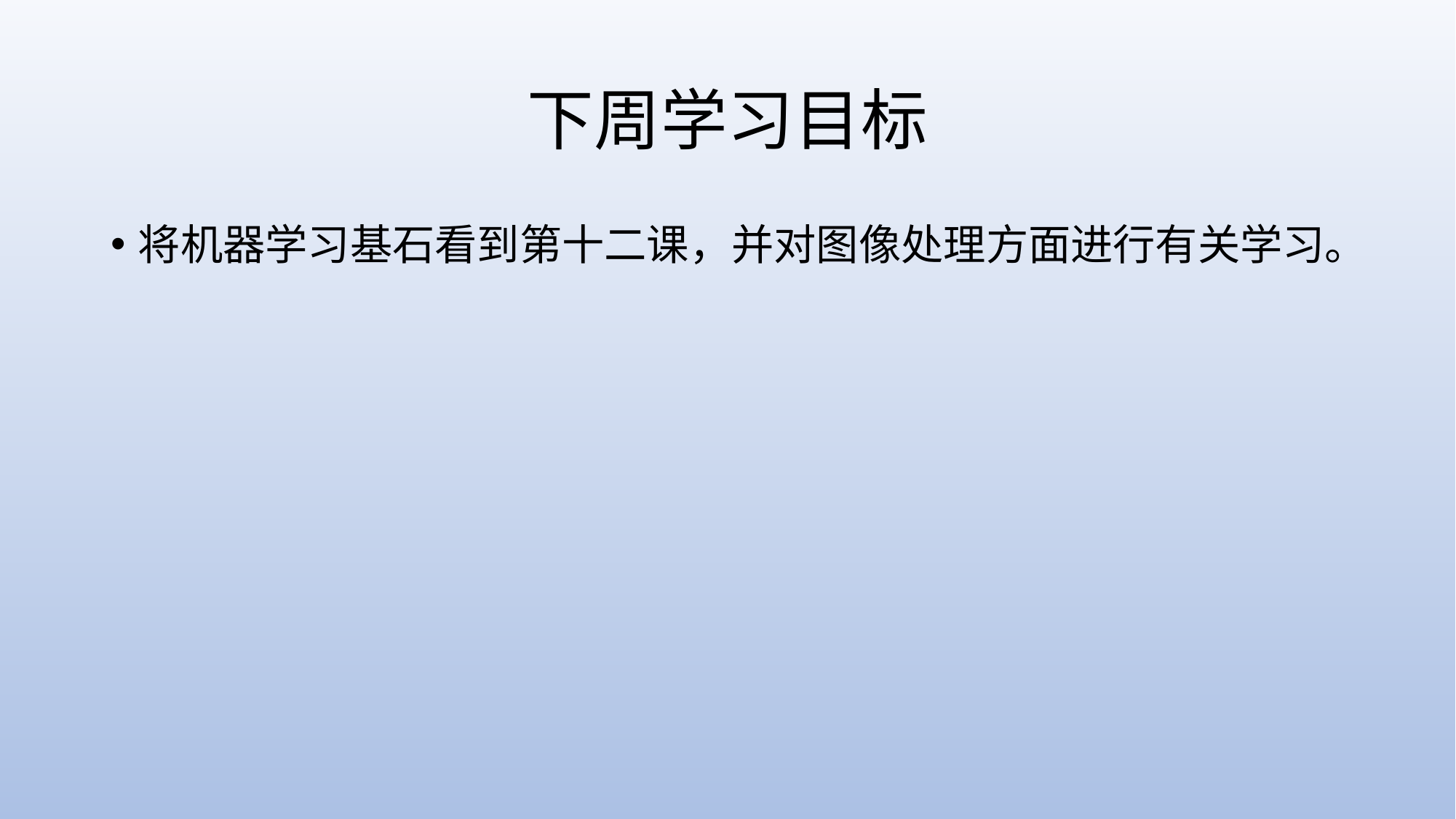

# 下周学习目标
将机器学习基石看到第十二课，并对图像处理方面进行有关学习。